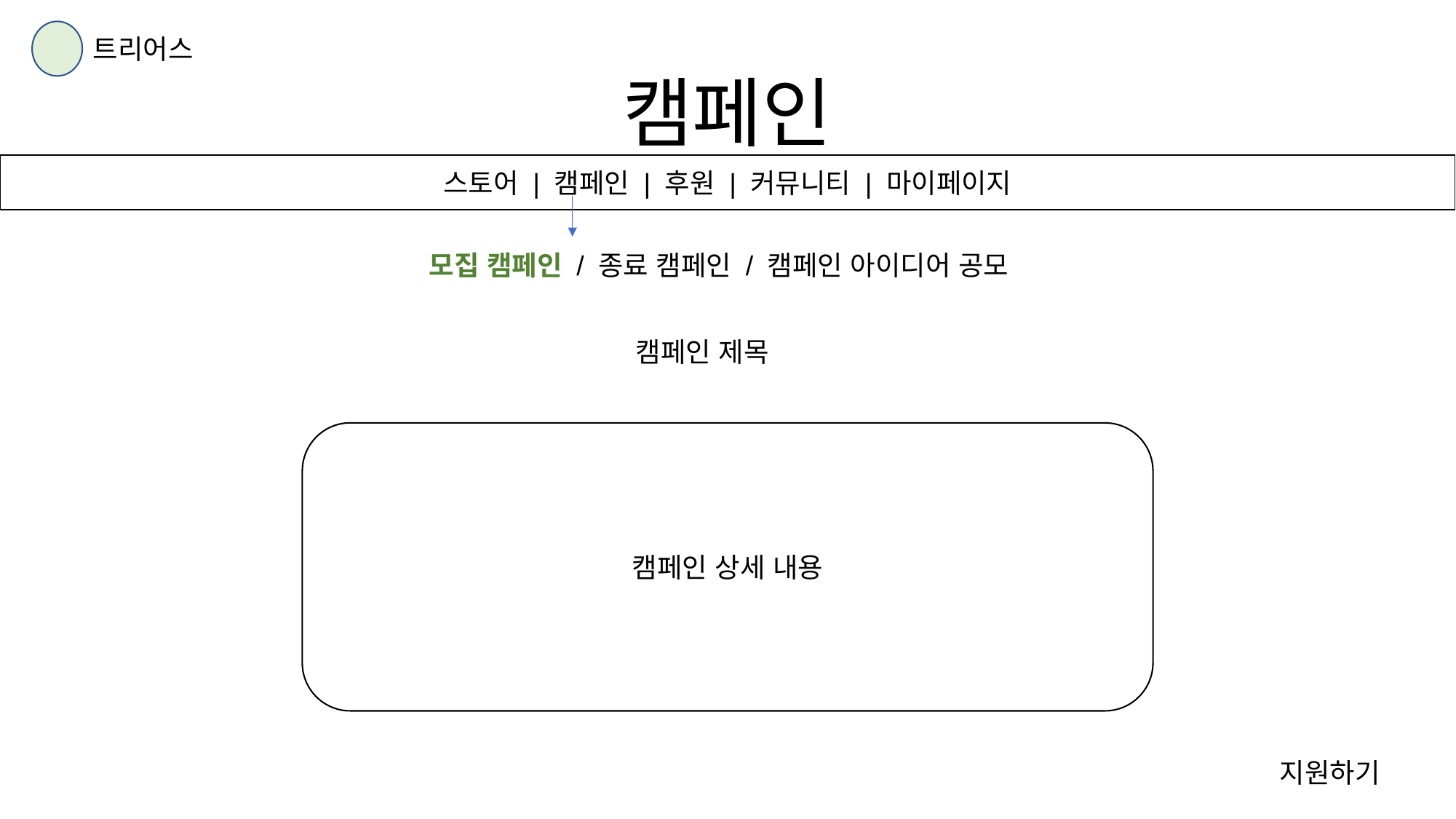

트리어스
캠페인
스토어 | 캠페인 | 후원 | 커뮤니티 | 마이페이지
모집 캠페인 / 종료 캠페인 / 캠페인 아이디어 공모
캠페인 제목
캠페인 상세 내용
지원하기